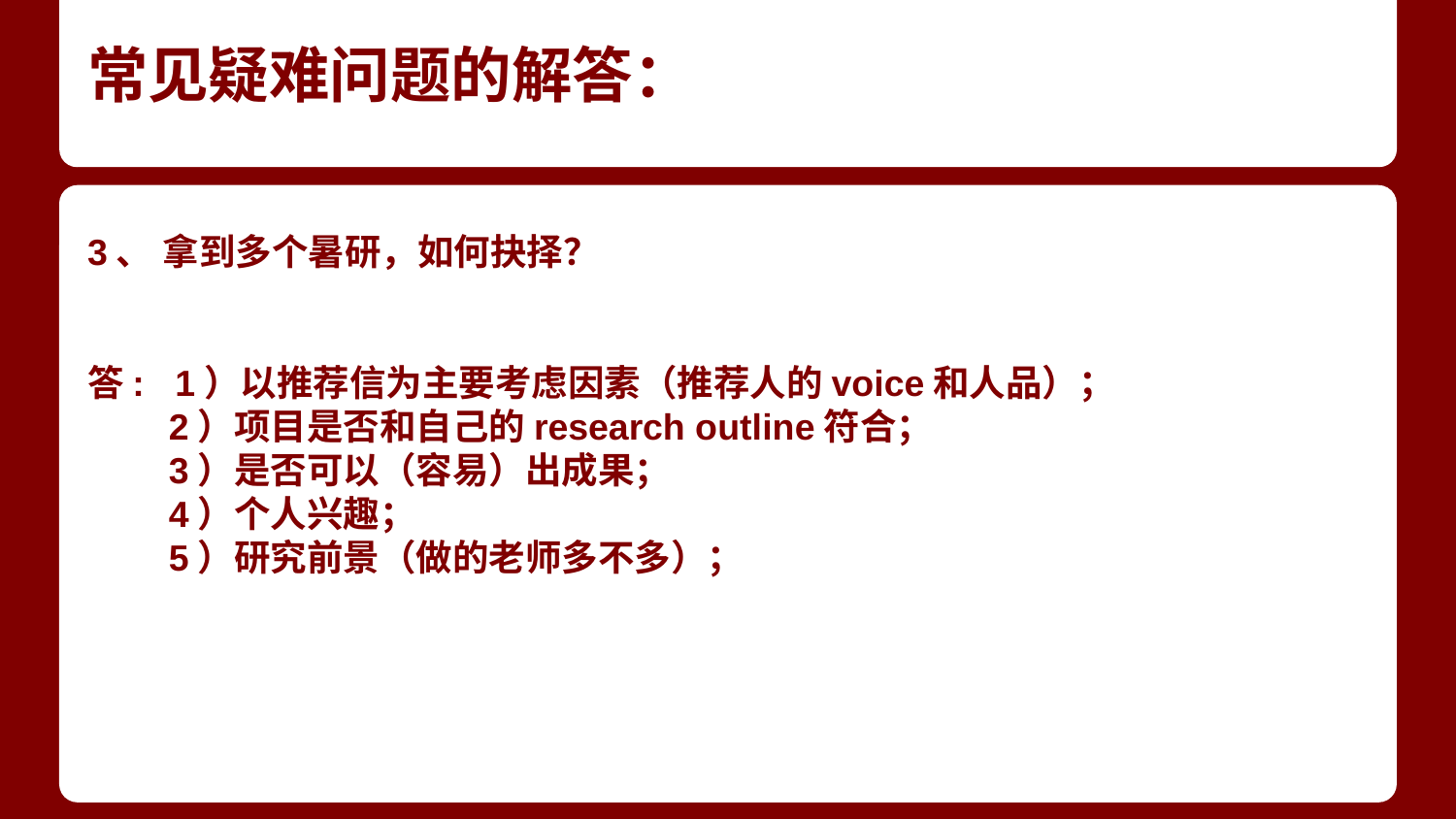

# 常见疑难问题的解答：
3、 拿到多个暑研，如何抉择？

答:   1）以推荐信为主要考虑因素（推荐人的voice和人品）；
        2）项目是否和自己的research outline符合；
        3）是否可以（容易）出成果；
        4）个人兴趣；
        5）研究前景（做的老师多不多）；